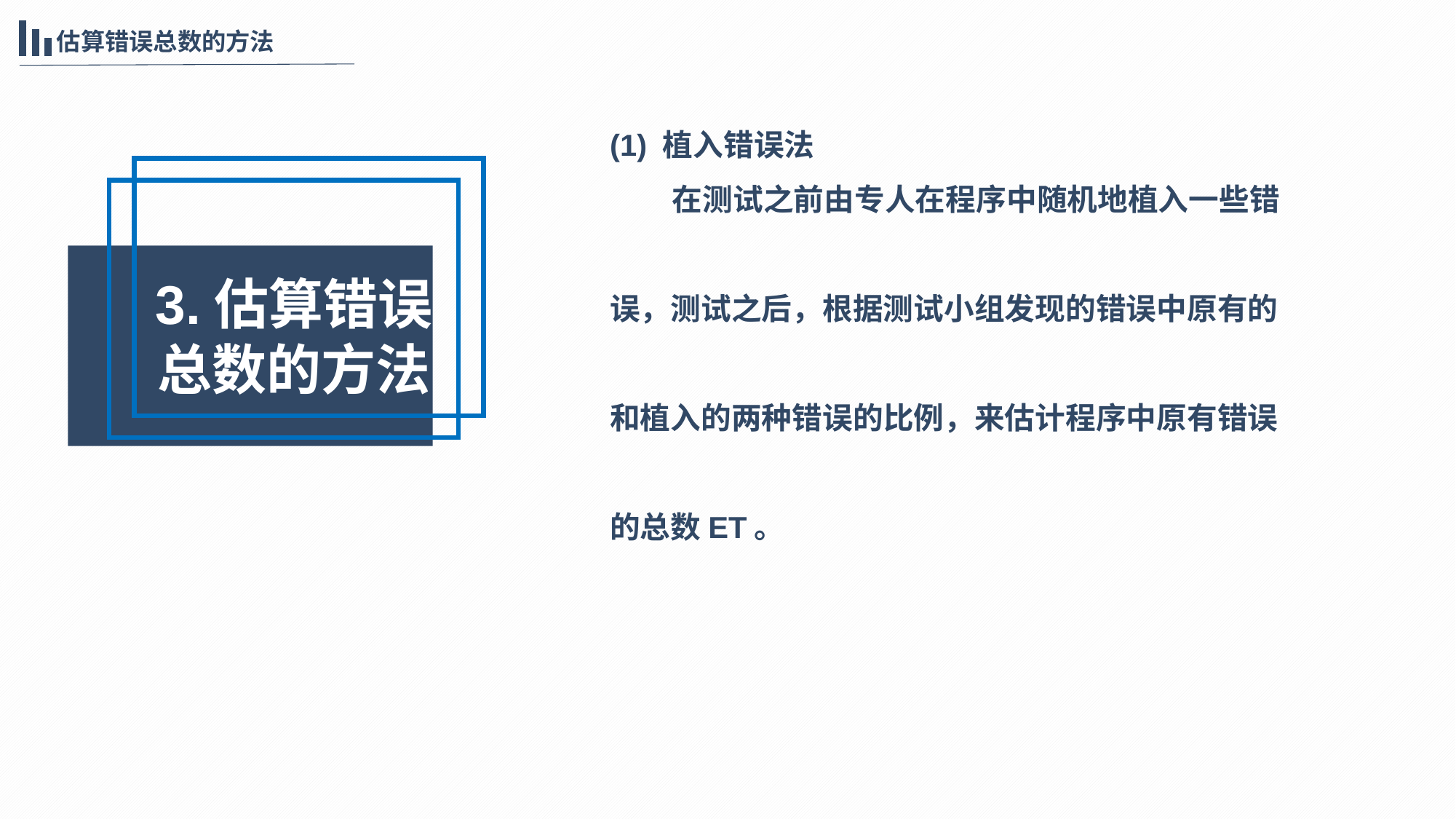

估算错误总数的方法

(1) 植入错误法
        在测试之前由专人在程序中随机地植入一些错

误，测试之后，根据测试小组发现的错误中原有的

和植入的两种错误的比例，来估计程序中原有错误

的总数ET。

3.估算错误总数的方法